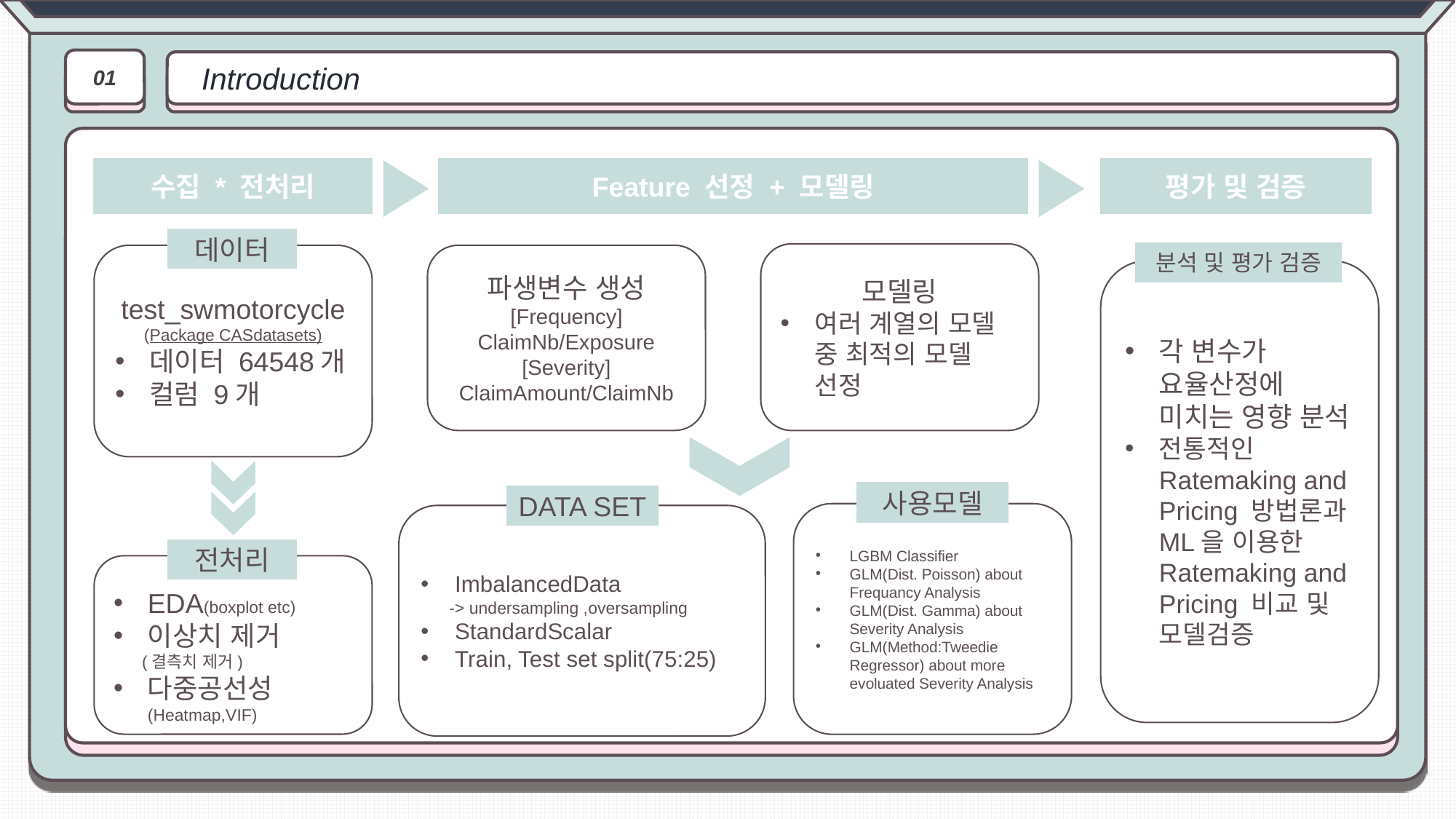

01

Introduction

Feature 선정 + 모델링
평가 및 검증
수집 * 전처리

데이터
분석 및 평가 검증
모델링
여러 계열의 모델 중 최적의 모델 선정
test_swmotorcycle
(Package CASdatasets)
데이터 64548개
컬럼 9개
파생변수 생성
[Frequency]
ClaimNb/Exposure
[Severity]
ClaimAmount/ClaimNb
각 변수가 요율산정에 미치는 영향 분석
전통적인 Ratemaking and Pricing 방법론과 ML을 이용한 Ratemaking and Pricing 비교 및 모델검증

사용모델
DATA SET

LGBM Classifier
GLM(Dist. Poisson) about Frequancy Analysis
GLM(Dist. Gamma) about Severity Analysis
GLM(Method:Tweedie Regressor) about more evoluated Severity Analysis
ImbalancedData
      -> undersampling ,oversampling
StandardScalar
Train, Test set split(75:25)
전처리

EDA(boxplot etc)
이상치 제거
      (결측치 제거)
다중공선성(Heatmap,VIF)